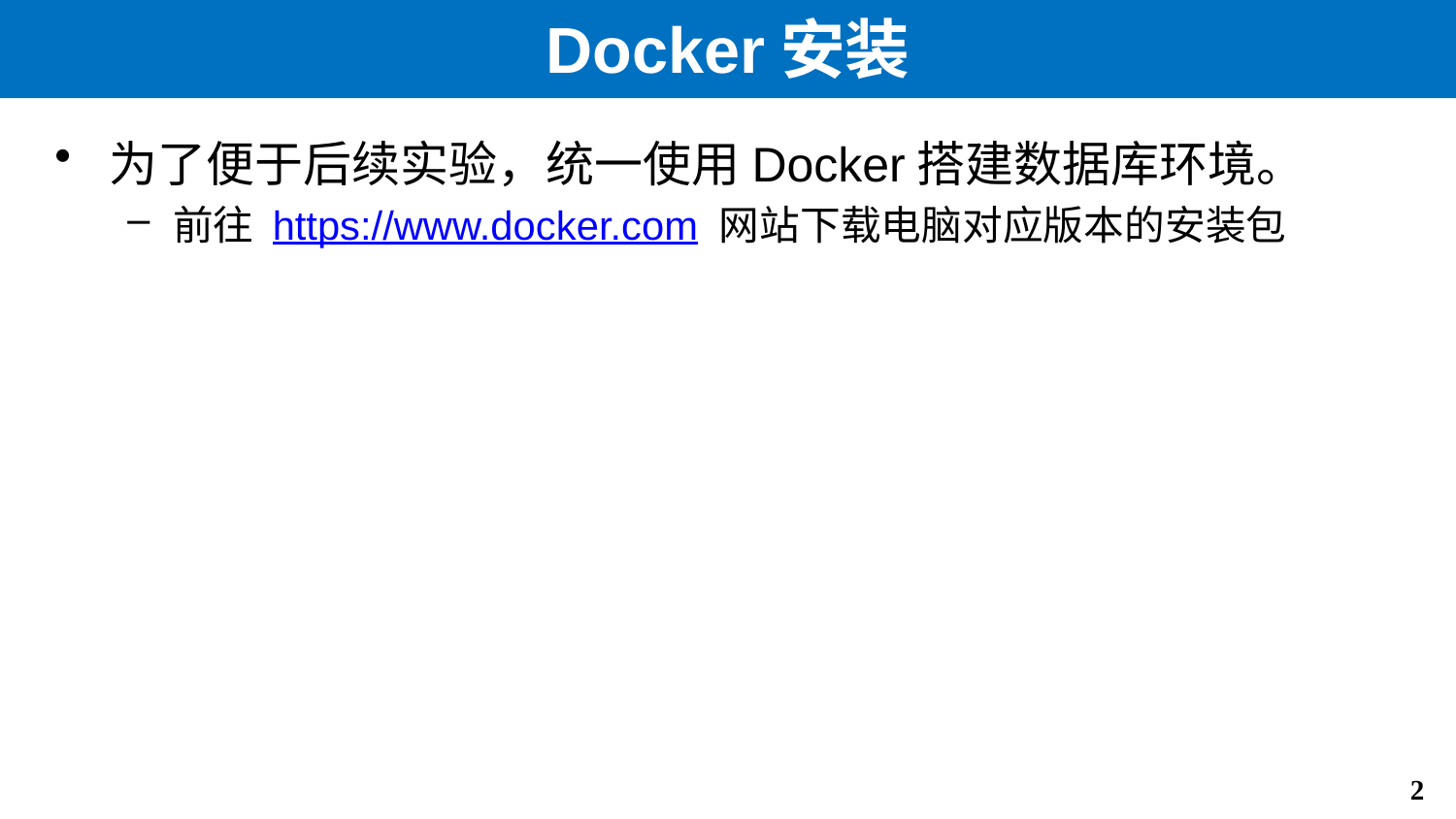

# Docker安装
为了便于后续实验，统一使用Docker搭建数据库环境。
前往 https://www.docker.com 网站下载电脑对应版本的安装包

安装后，按照要求注册/登录账号